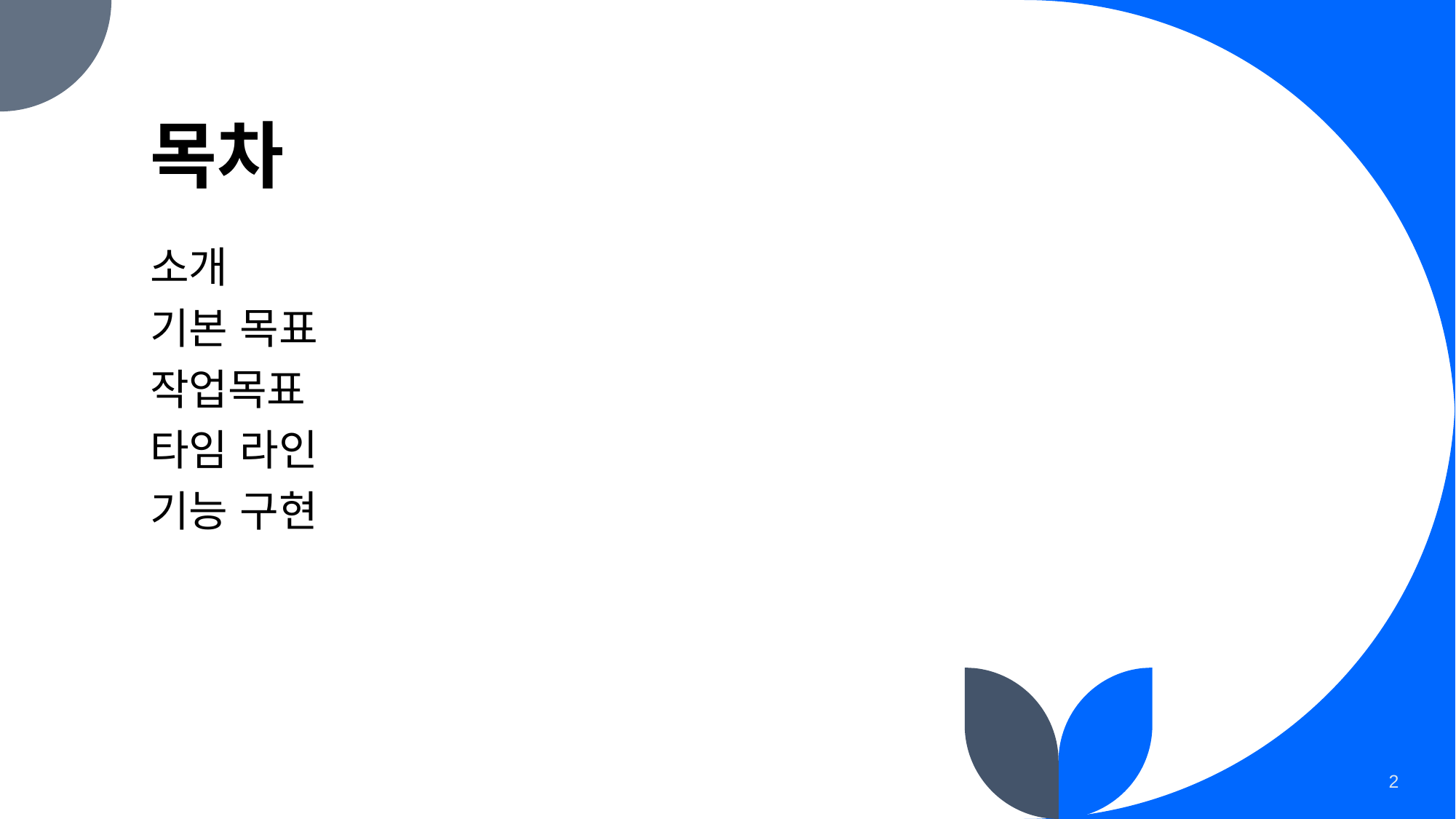

# 목차
소개
기본 목표
작업목표
타임 라인
기능 구현
2